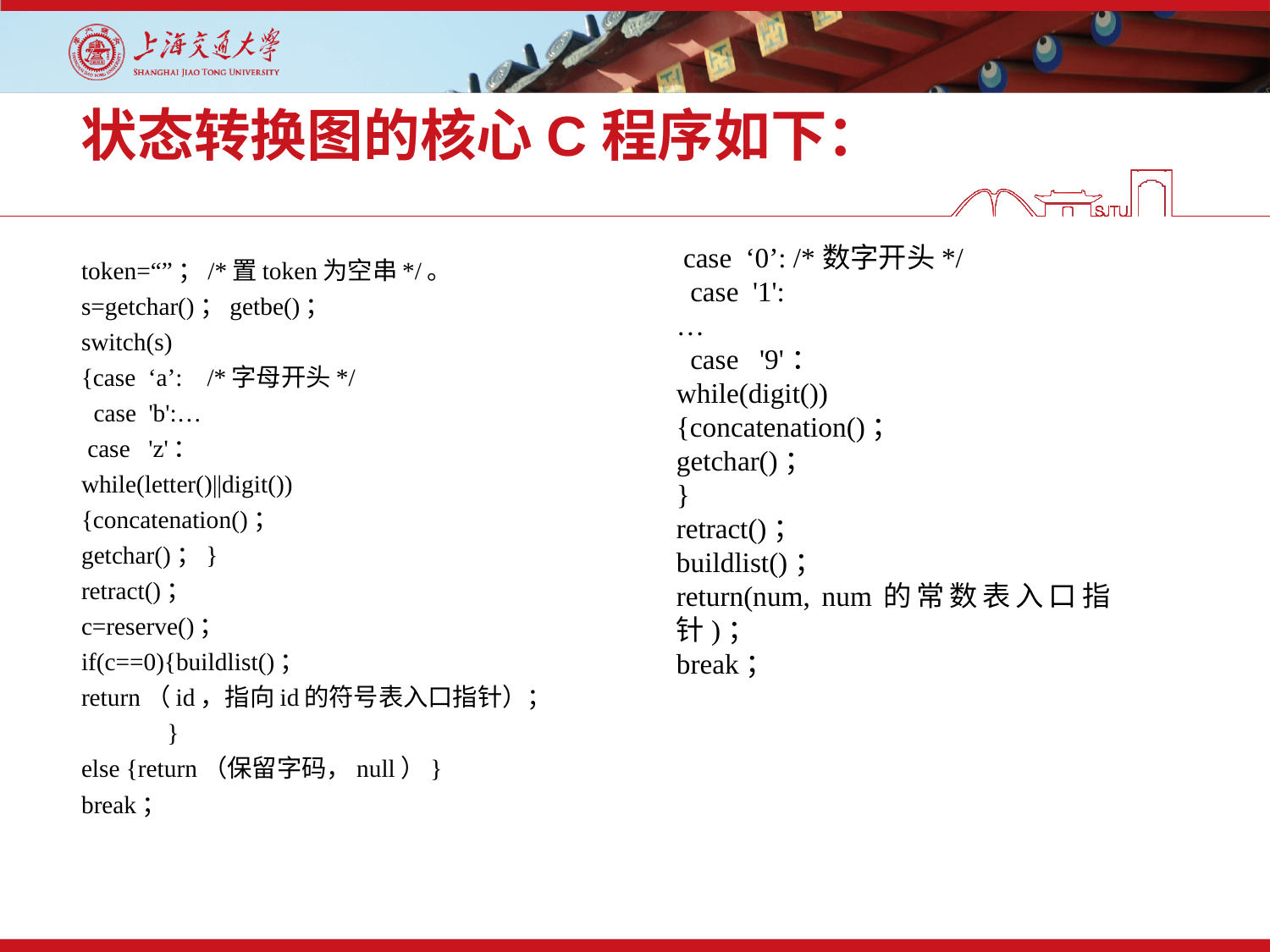

# 状态转换图的核心C程序如下：
 case  ‘0’: /*数字开头*/
  case  '1':
…
  case   '9'：
while(digit())
{concatenation()；
getchar()；
}
retract()；
buildlist()；
return(num, num的常数表入口指针)；
break；

token=“”；/*置token为空串*/。
s=getchar()；getbe()；
switch(s)
{case  ‘a’:    /*字母开头*/
  case  'b':…
 case   'z'：
while(letter()||digit())
{concatenation()；
getchar()；}
retract()；
c=reserve()；
if(c==0){buildlist()；
return（id，指向id的符号表入口指针）；
              }
else {return（保留字码，null）}
break；